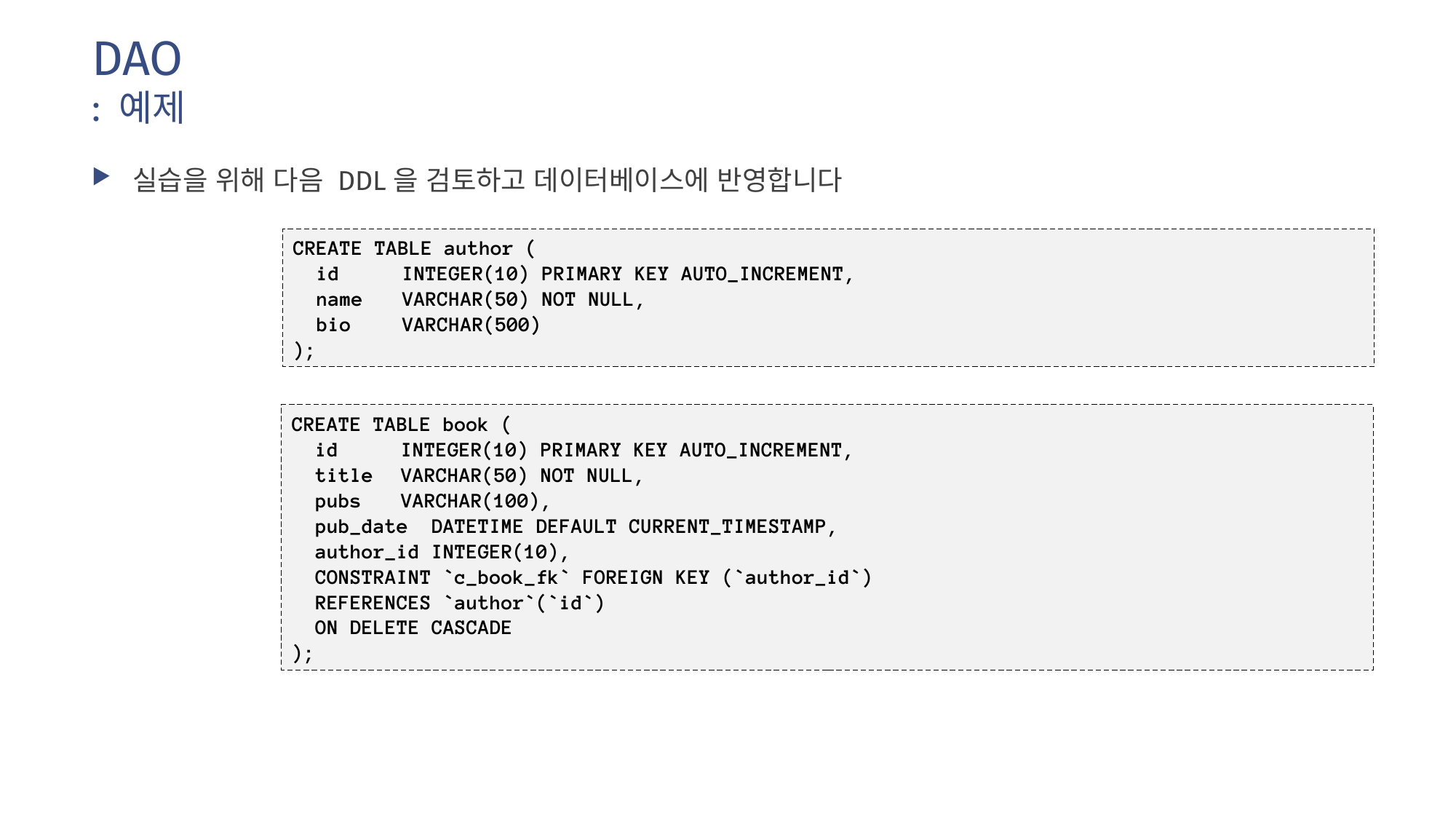

# DAO : 예제
실습을 위해 다음 DDL을 검토하고 데이터베이스에 반영합니다
CREATE TABLE author (
  id	INTEGER(10) PRIMARY KEY AUTO_INCREMENT,
  name	VARCHAR(50) NOT NULL,
  bio	VARCHAR(500)
);
CREATE TABLE book (
  id	INTEGER(10) PRIMARY KEY AUTO_INCREMENT,
  title	VARCHAR(50) NOT NULL,
  pubs	VARCHAR(100),
  pub_date  DATETIME DEFAULT CURRENT_TIMESTAMP,
  author_id INTEGER(10),
  CONSTRAINT `c_book_fk` FOREIGN KEY (`author_id`)
  REFERENCES `author`(`id`)
  ON DELETE CASCADE
);